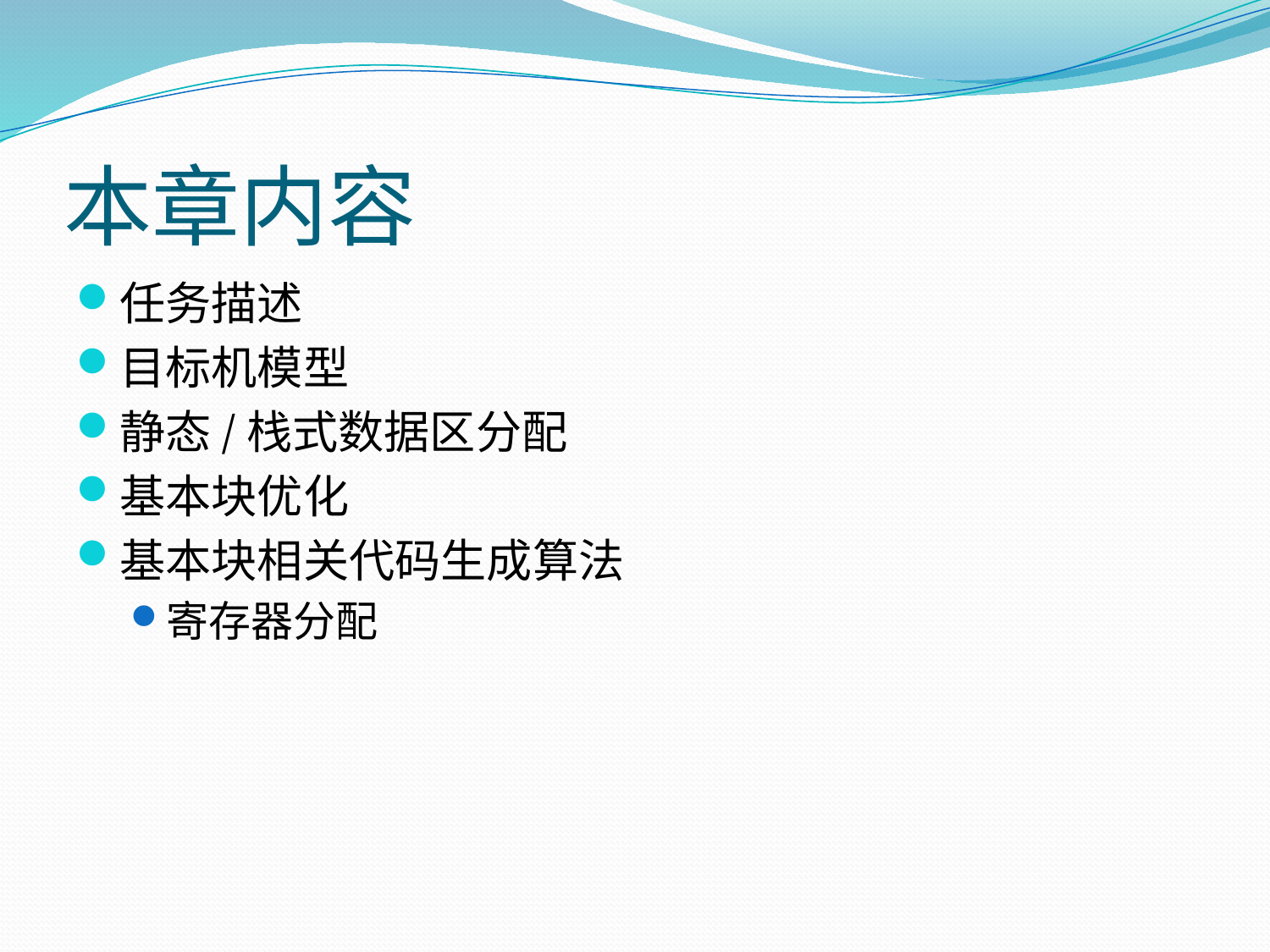

# 本章内容
任务描述
目标机模型
静态/栈式数据区分配
基本块优化
基本块相关代码生成算法
寄存器分配